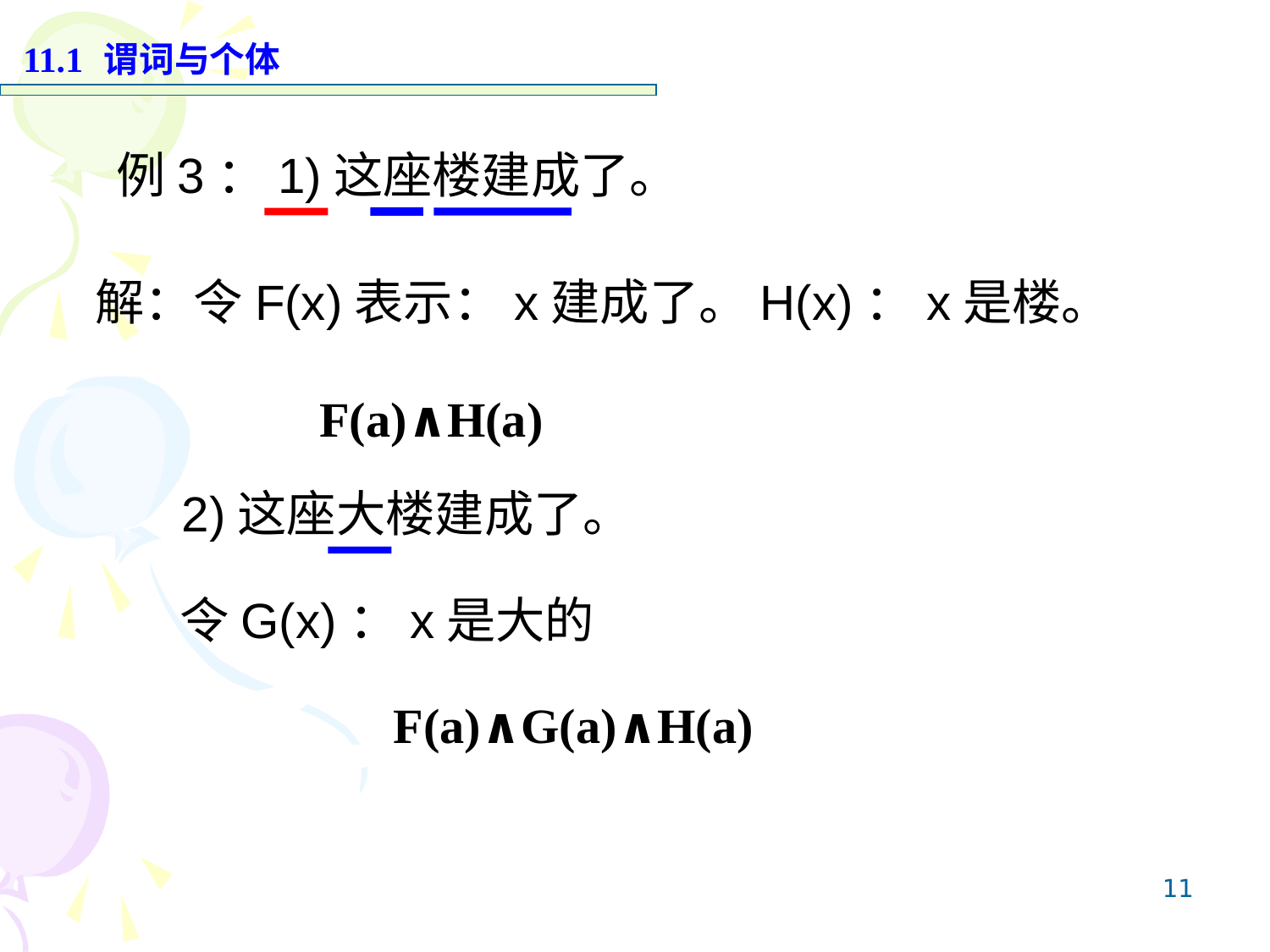

11.1 谓词与个体

例3：1)这座楼建成了。

解：令F(x)表示：x建成了。H(x)：x是楼。
F(a)∧H(a)
2)这座大楼建成了。

令G(x)：x是大的
F(a)∧G(a)∧H(a)
11